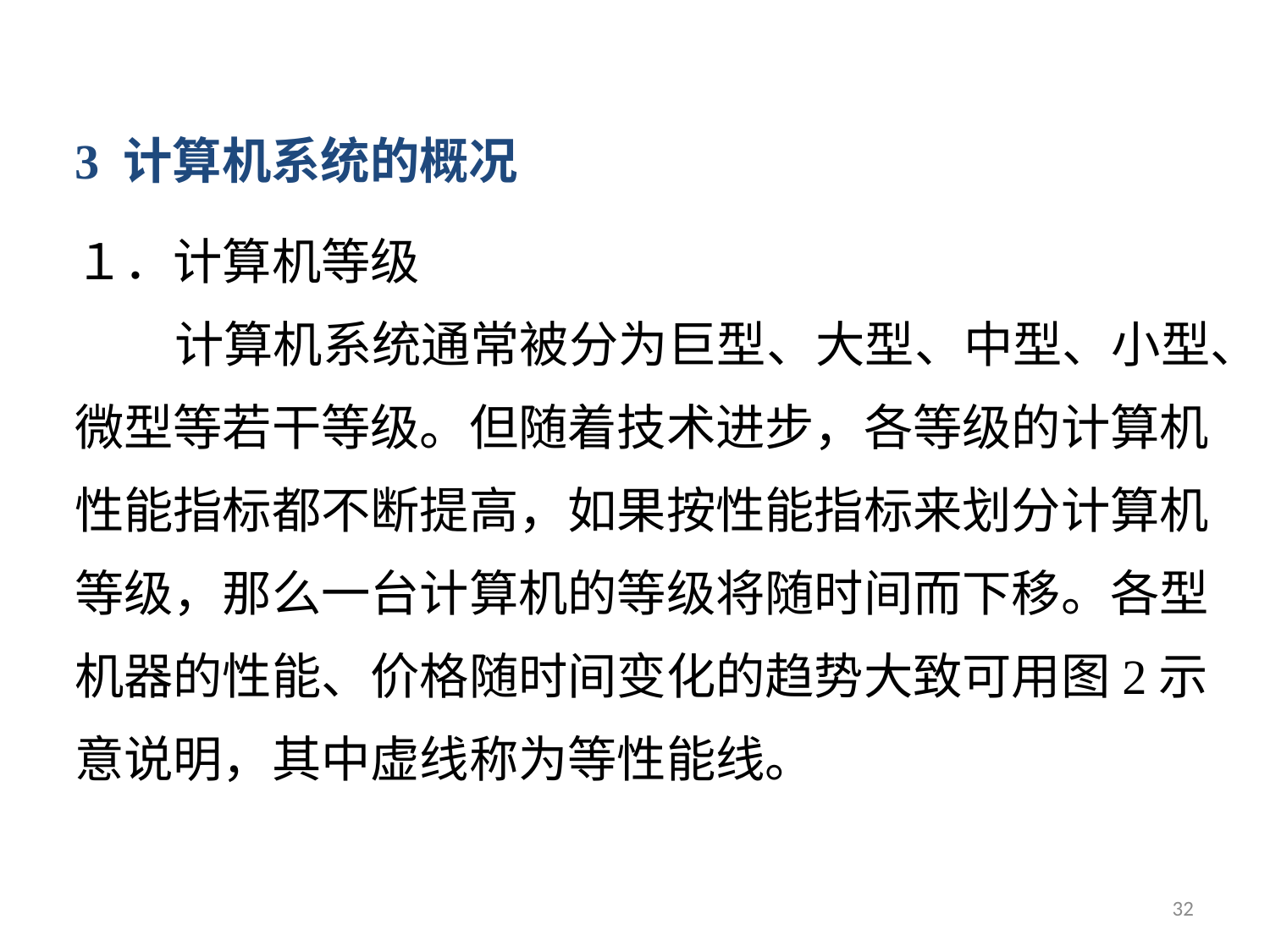

3 计算机系统的概况
１．计算机等级
        计算机系统通常被分为巨型、大型、中型、小型、微型等若干等级。但随着技术进步，各等级的计算机性能指标都不断提高，如果按性能指标来划分计算机等级，那么一台计算机的等级将随时间而下移。各型机器的性能、价格随时间变化的趋势大致可用图2示意说明，其中虚线称为等性能线。
32